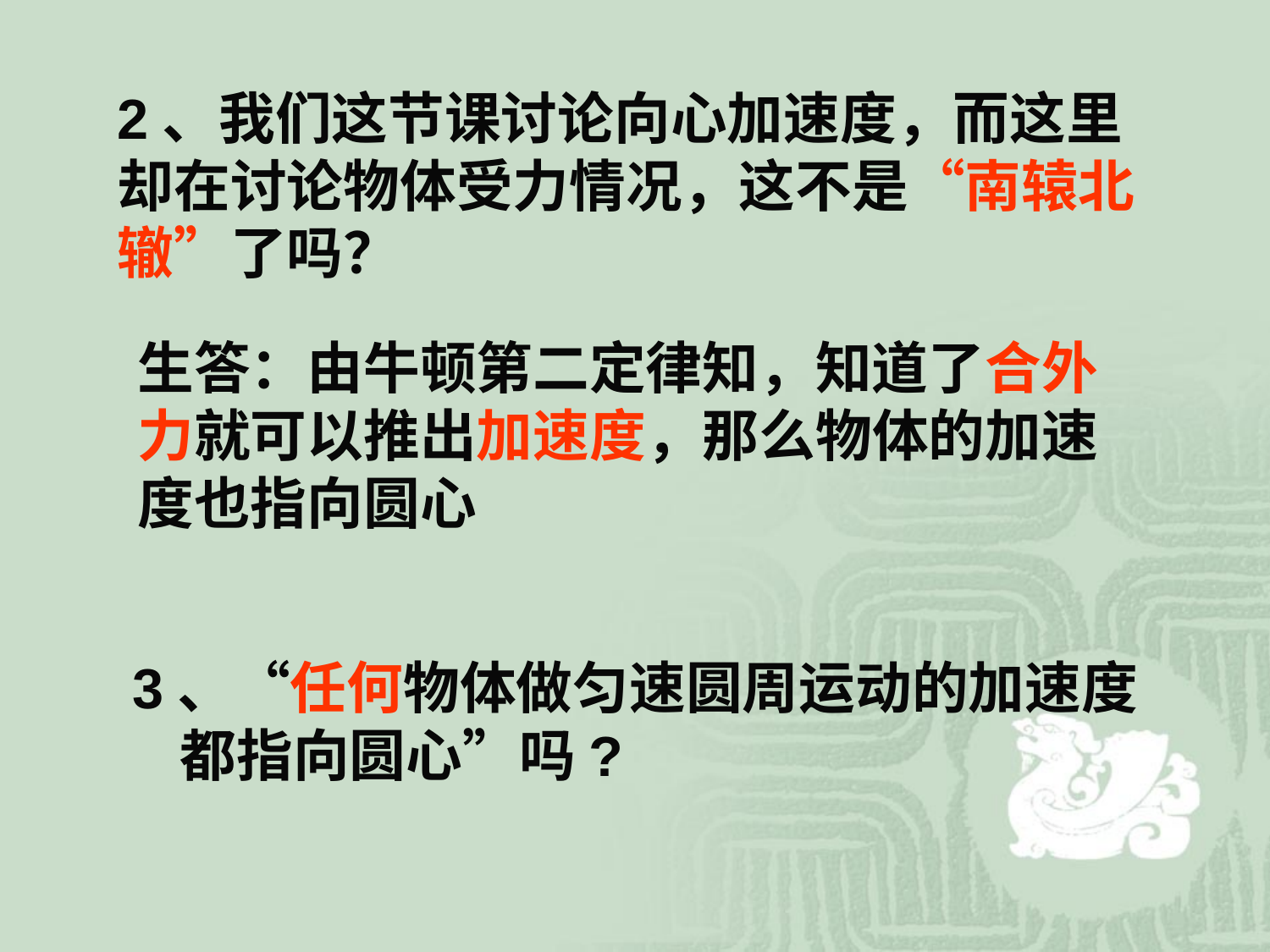

2、我们这节课讨论向心加速度，而这里却在讨论物体受力情况，这不是“南辕北辙”了吗？

生答：由牛顿第二定律知，知道了合外力就可以推出加速度，那么物体的加速度也指向圆心

3、“任何物体做匀速圆周运动的加速度都指向圆心”吗?